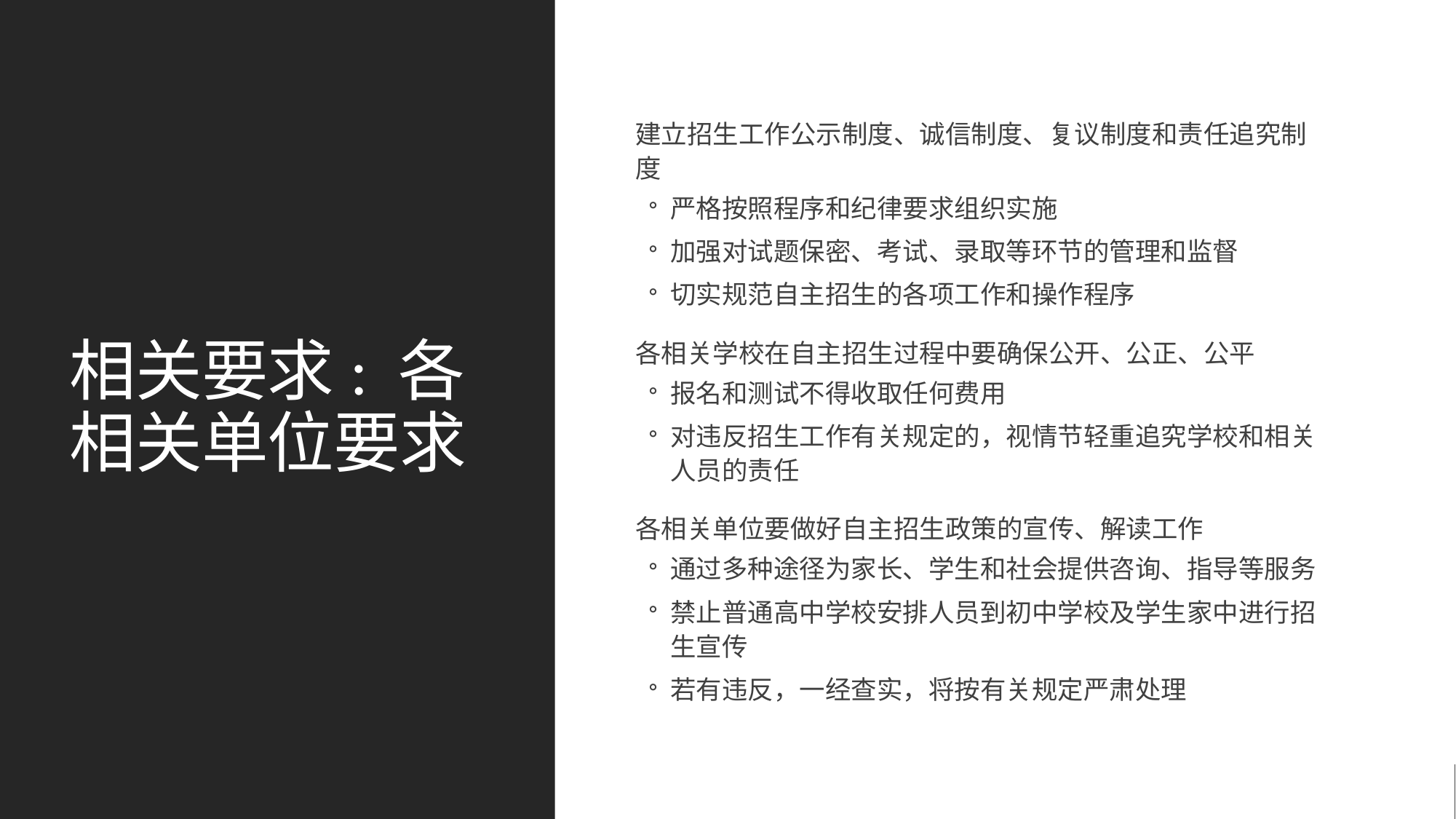

# 相关要求: 各相关单位要求
建立招生工作公示制度、诚信制度、复议制度和责任追究制度
严格按照程序和纪律要求组织实施
加强对试题保密、考试、录取等环节的管理和监督
切实规范自主招生的各项工作和操作程序
各相关学校在自主招生过程中要确保公开、公正、公平
报名和测试不得收取任何费用
对违反招生工作有关规定的，视情节轻重追究学校和相关人员的责任
各相关单位要做好自主招生政策的宣传、解读工作
通过多种途径为家长、学生和社会提供咨询、指导等服务
禁止普通高中学校安排人员到初中学校及学生家中进行招生宣传
若有违反，一经查实，将按有关规定严肃处理